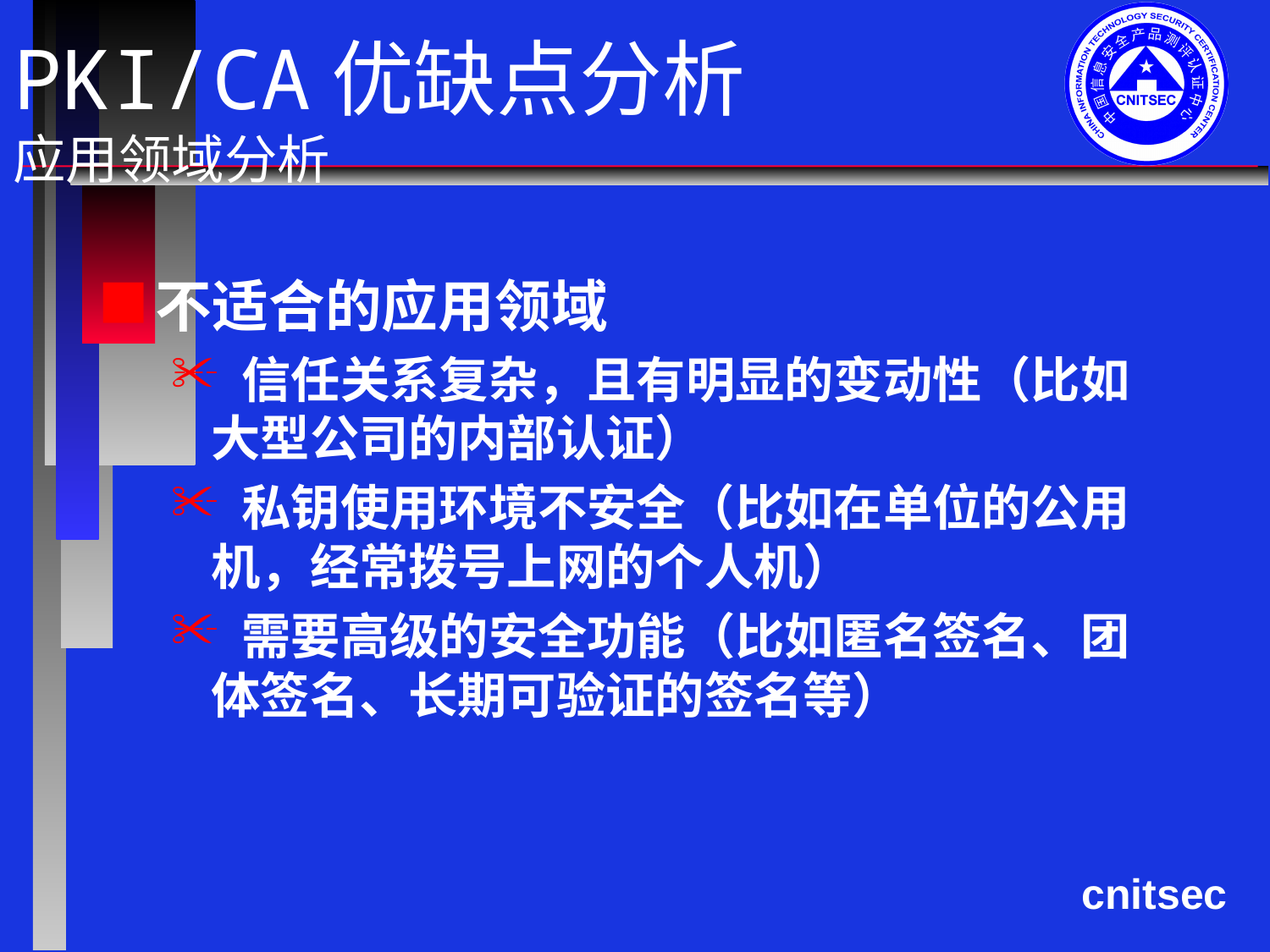

# PKI/CA优缺点分析 应用领域分析
不适合的应用领域
 信任关系复杂，且有明显的变动性（比如大型公司的内部认证）
 私钥使用环境不安全（比如在单位的公用机，经常拨号上网的个人机）
 需要高级的安全功能（比如匿名签名、团体签名、长期可验证的签名等）